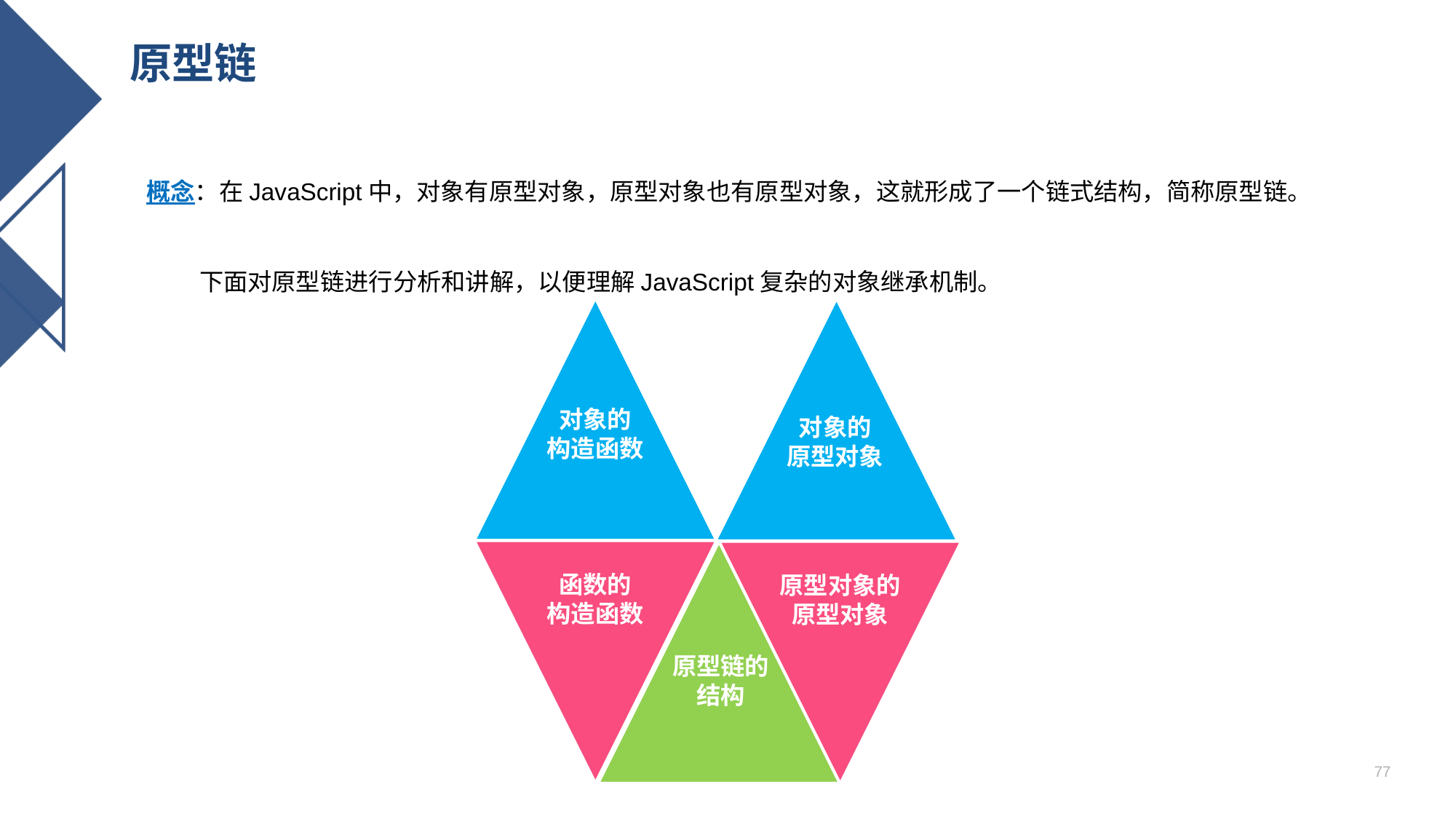

# 原型链
概念：在JavaScript中，对象有原型对象，原型对象也有原型对象，这就形成了一个链式结构，简称原型链。
下面对原型链进行分析和讲解，以便理解JavaScript复杂的对象继承机制。

对象的
构造函数

对象的
原型对象

函数的
构造函数

原型链的
结构

原型对象的
原型对象
77